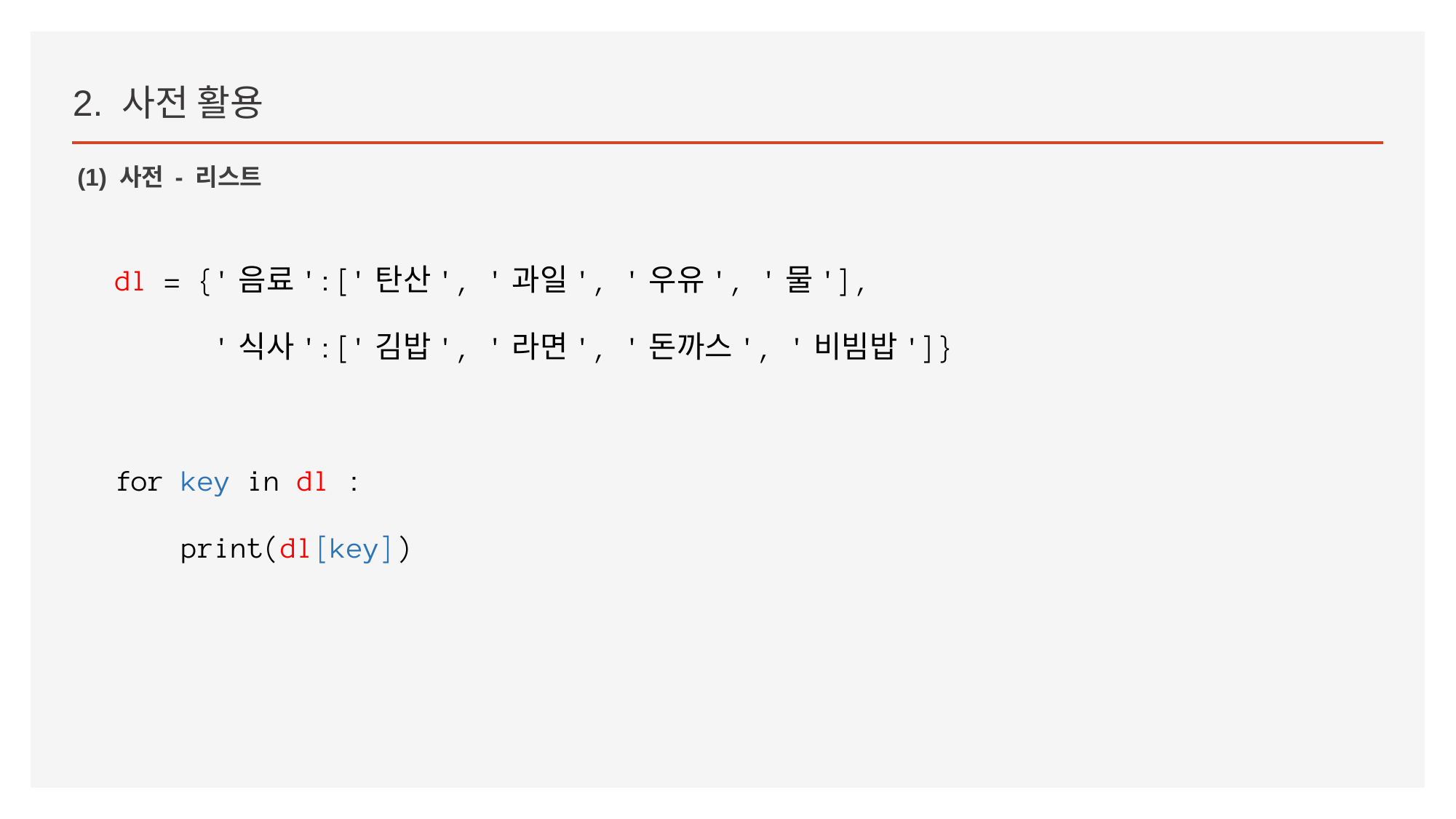

2. 사전 활용
(1) 사전 - 리스트
dl = {'음료':['탄산', '과일', '우유', '물'],
      '식사':['김밥', '라면', '돈까스', '비빔밥']}

for key in dl :
    print(dl[key])